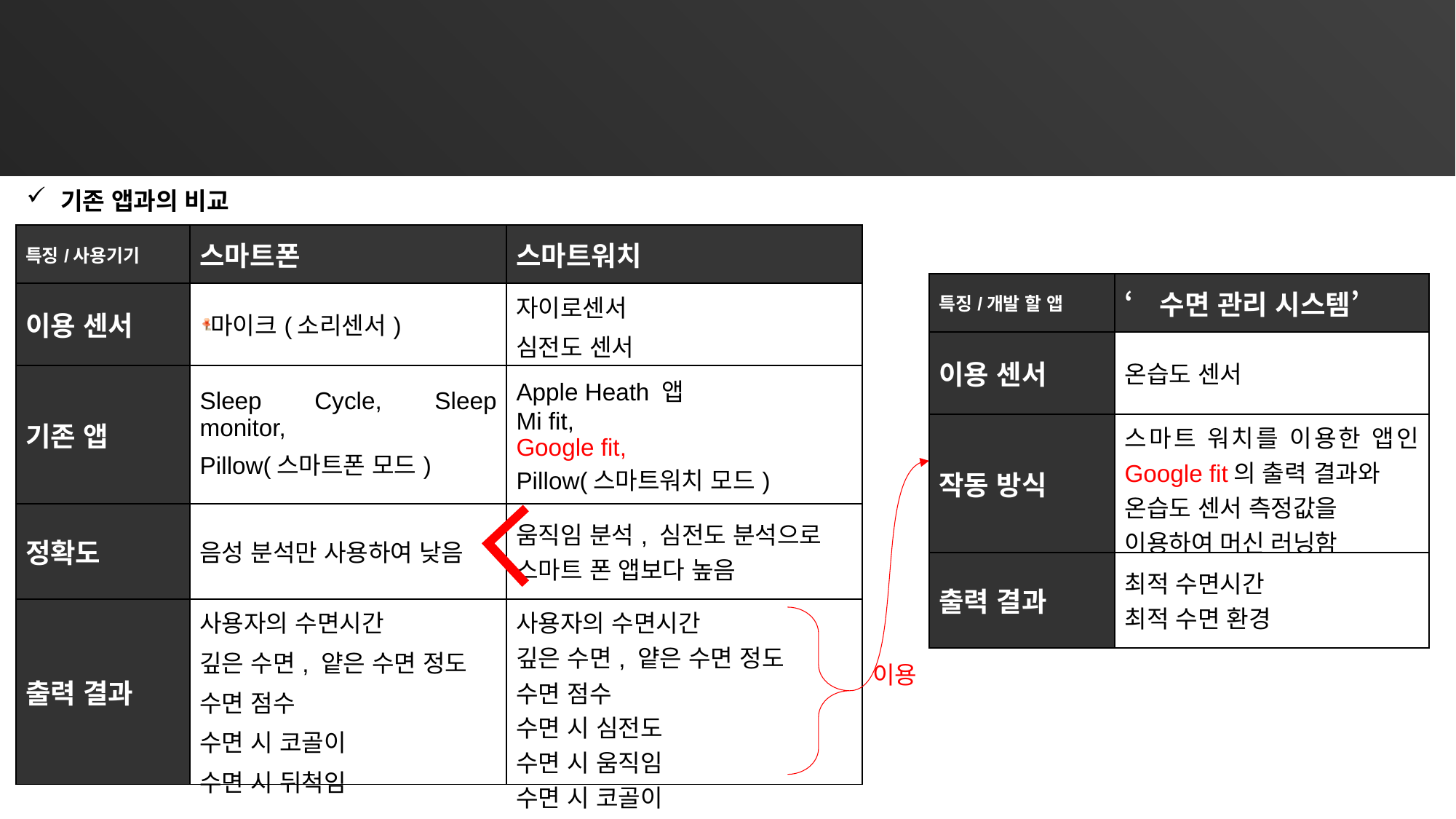

02 관련 연구 및 사례
기존 앱과의 비교
| 특징/사용기기 | 스마트폰 | 스마트워치 |
| --- | --- | --- |
| 이용 센서 | 마이크(소리센서) | 자이로센서 심전도 센서 |
| 기존 앱 | Sleep Cycle, Sleep monitor, Pillow(스마트폰 모드) | Apple Heath 앱 Mi fit, Google fit, Pillow(스마트워치 모드) |
| 정확도 | 음성 분석만 사용하여 낮음 | 움직임 분석, 심전도 분석으로 스마트 폰 앱보다 높음 |
| 출력 결과 | 사용자의 수면시간 깊은 수면, 얕은 수면 정도 수면 점수 수면 시 코골이 수면 시 뒤척임 | 사용자의 수면시간 깊은 수면, 얕은 수면 정도 수면 점수 수면 시 심전도 수면 시 움직임 수면 시 코골이 |
| 특징/개발 할 앱 | ‘수면 관리 시스템’ |
| --- | --- |
| 이용 센서 | 온습도 센서 |
| 작동 방식 | 스마트 워치를 이용한 앱인 Google fit의 출력 결과와 온습도 센서 측정값을 이용하여 머신 러닝함 |
| 출력 결과 | 최적 수면시간 최적 수면 환경 |

이용